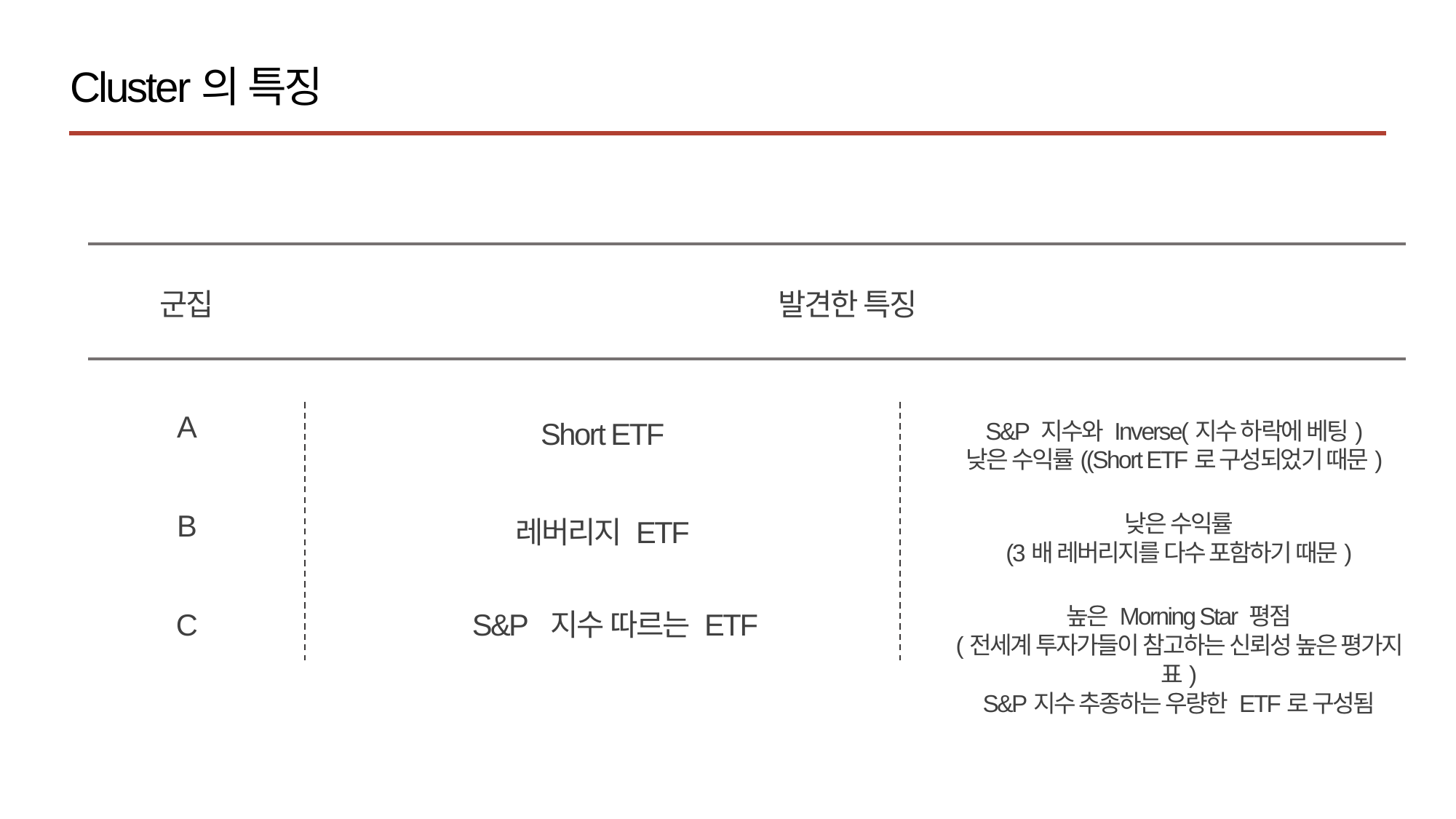

Cluster의 특징
군집
발견한 특징
A
Short ETF
S&P 지수와 Inverse(지수 하락에 베팅)
낮은 수익률((Short ETF로 구성되었기 때문)
B
낮은 수익률
(3배 레버리지를 다수 포함하기 때문)
레버리지 ETF
높은 Morning Star 평점
(전세계 투자가들이 참고하는 신뢰성 높은 평가지표)
S&P지수 추종하는 우량한 ETF로 구성됨
C
S&P  지수 따르는 ETF